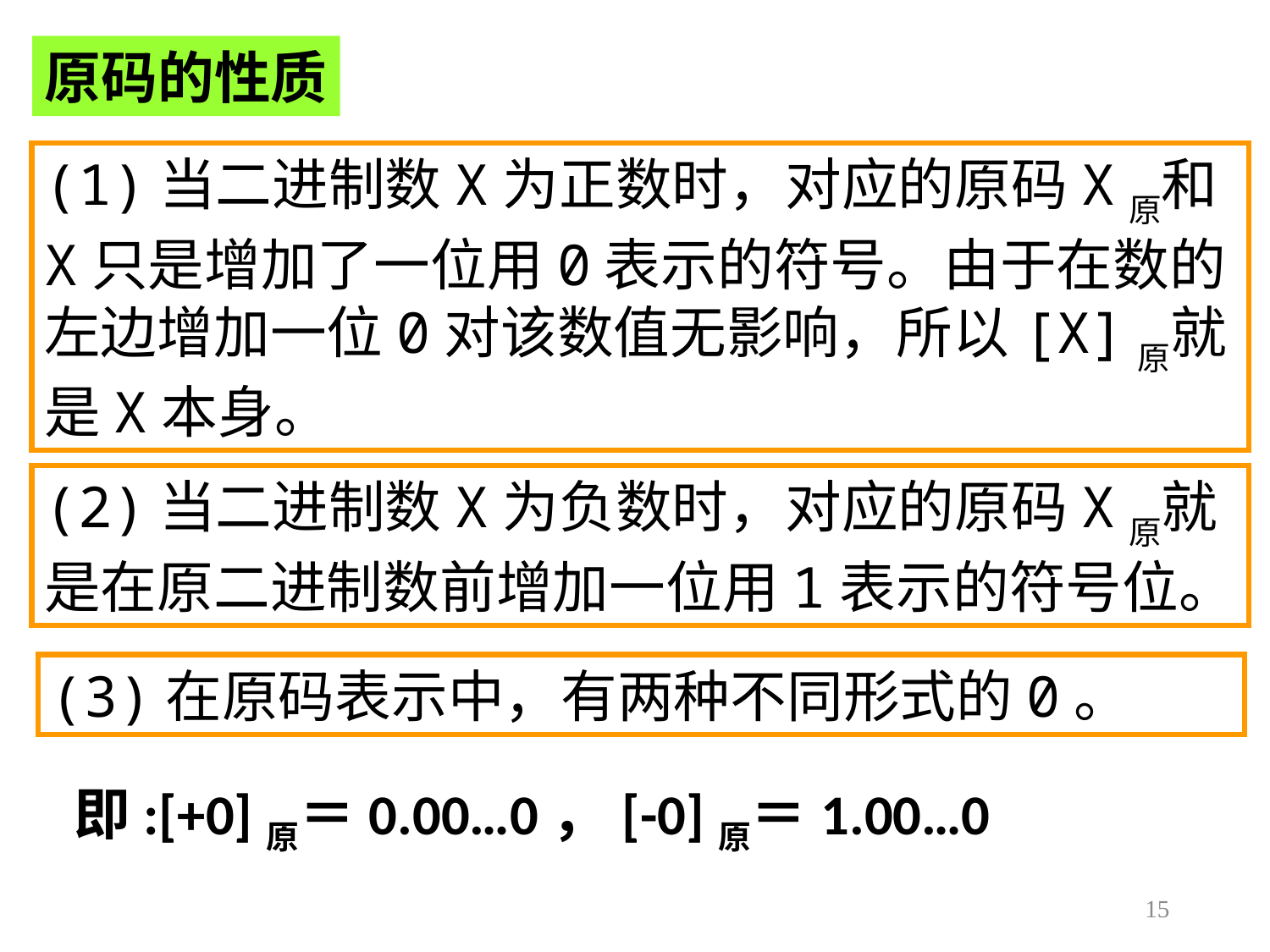

原码的性质
(1)当二进制数X为正数时，对应的原码X原和X只是增加了一位用0表示的符号。由于在数的左边增加一位0对该数值无影响，所以[X]原就是X本身。
(2)当二进制数X为负数时，对应的原码X原就是在原二进制数前增加一位用1表示的符号位。
(3)在原码表示中，有两种不同形式的0。
即:[+0]原＝0.00…0，[-0]原＝1.00…0
15